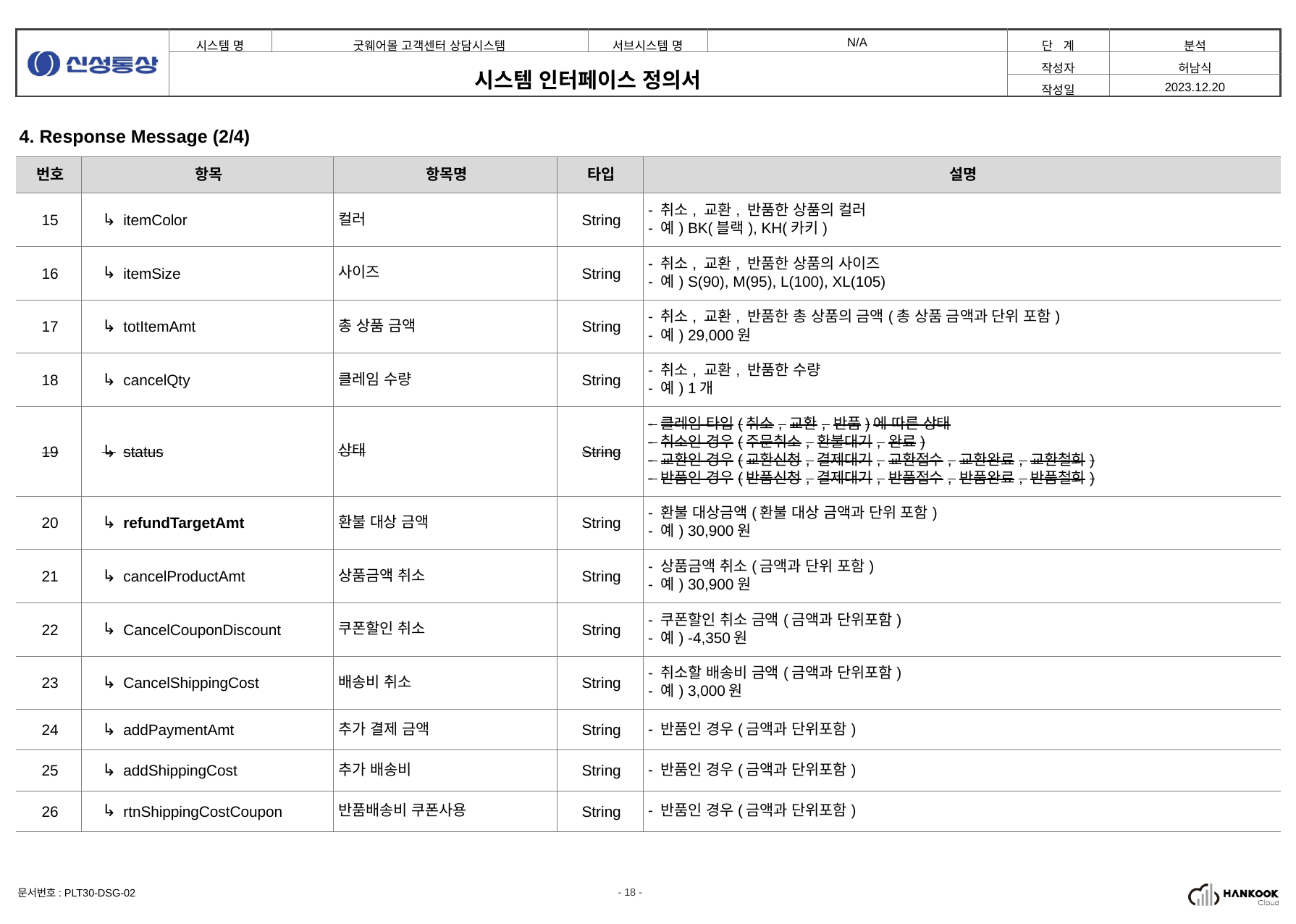

4. Response Message (2/4)
| 번호 | 항목 |  | 항목명 | 타입 | 설명 |
| --- | --- | --- | --- | --- | --- |
| 15 | ↳ | itemColor | 컬러 | String | - 취소, 교환, 반품한 상품의 컬러 - 예) BK(블랙), KH(카키) |
| 16 | ↳ | itemSize | 사이즈 | String | - 취소, 교환, 반품한 상품의 사이즈 - 예) S(90), M(95), L(100), XL(105) |
| 17 | ↳ | totItemAmt | 총 상품 금액 | String | - 취소, 교환, 반품한 총 상품의 금액(총 상품 금액과 단위 포함) - 예) 29,000원 |
| 18 | ↳ | cancelQty | 클레임 수량 | String | - 취소, 교환, 반품한 수량 - 예) 1개 |
| 19 | ↳ | status | 상태 | String | - 클레임 타입(취소, 교환, 반품)에 따른 상태 - 취소인 경우(주문취소, 환불대기, 완료) - 교환인 경우(교환신청, 결제대기, 교환접수, 교환완료, 교환철회) - 반품인 경우(반품신청, 결제대기, 반품접수, 반품완료, 반품철회) |
| 20 | ↳ | refundTargetAmt | 환불 대상 금액 | String | - 환불 대상금액(환불 대상 금액과 단위 포함) - 예) 30,900원 |
| 21 | ↳ | cancelProductAmt | 상품금액 취소 | String | - 상품금액 취소(금액과 단위 포함) - 예) 30,900원 |
| 22 | ↳ | CancelCouponDiscount | 쿠폰할인 취소 | String | - 쿠폰할인 취소 금액(금액과 단위포함) - 예) -4,350원 |
| 23 | ↳ | CancelShippingCost | 배송비 취소 | String | - 취소할 배송비 금액(금액과 단위포함) - 예) 3,000원 |
| 24 | ↳ | addPaymentAmt | 추가 결제 금액 | String | - 반품인 경우(금액과 단위포함) |
| 25 | ↳ | addShippingCost | 추가 배송비 | String | - 반품인 경우(금액과 단위포함) |
| 26 | ↳ | rtnShippingCostCoupon | 반품배송비 쿠폰사용 | String | - 반품인 경우(금액과 단위포함) |